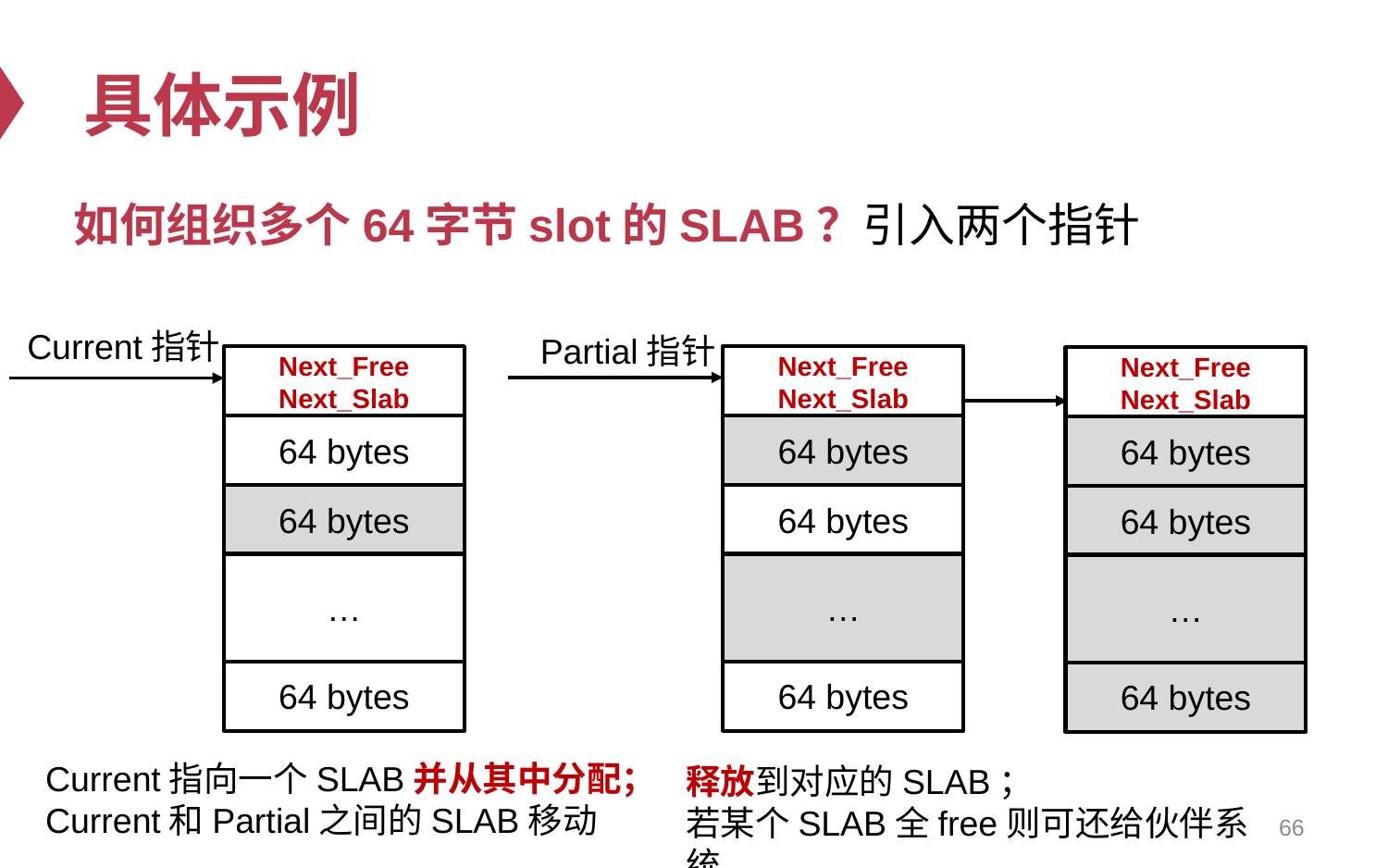

# 具体示例
如何组织多个64字节slot的SLAB？引入两个指针
Current指针
Partial指针
Next_Free
Next_Slab

64 bytes
64 bytes
…
64 bytes
Next_Free
Next_Slab

64 bytes
64 bytes
…
64 bytes
Next_Free
Next_Slab

64 bytes
64 bytes
…
64 bytes
Current指向一个SLAB并从其中分配；
Current和Partial之间的SLAB移动
释放到对应的SLAB；
若某个SLAB全free则可还给伙伴系统
66